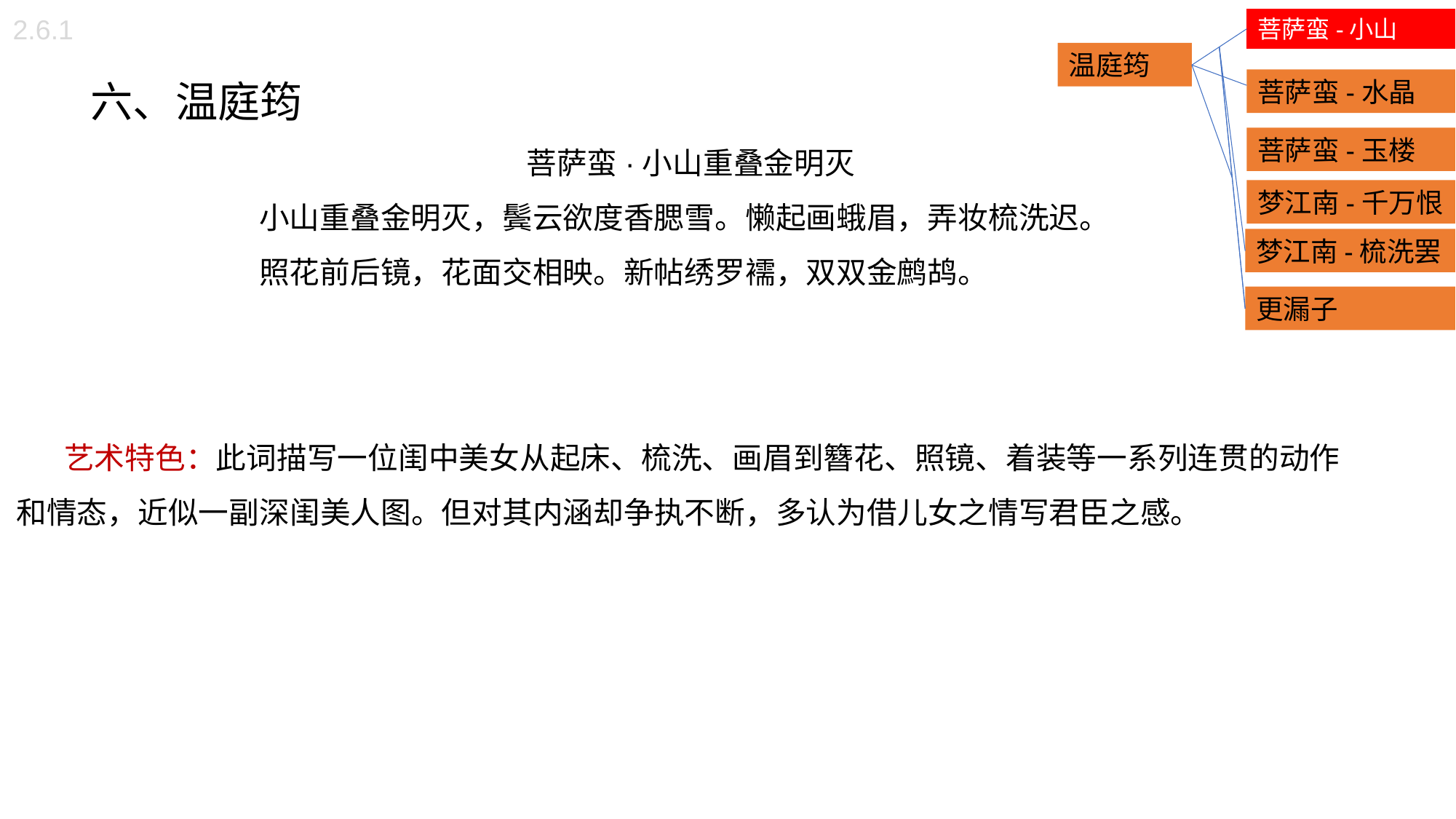

2.6.1
菩萨蛮-小山
温庭筠
        六、温庭筠
菩萨蛮·小山重叠金明灭
                                   小山重叠金明灭，鬓云欲度香腮雪。懒起画蛾眉，弄妆梳洗迟。
                                   照花前后镜，花面交相映。新帖绣罗襦，双双金鹧鸪。

      艺术特色：此词描写一位闺中美女从起床、梳洗、画眉到簪花、照镜、着装等一系列连贯的动作和情态，近似一副深闺美人图。但对其内涵却争执不断，多认为借儿女之情写君臣之感。

菩萨蛮-水晶
菩萨蛮-玉楼
梦江南-千万恨
梦江南-梳洗罢
更漏子